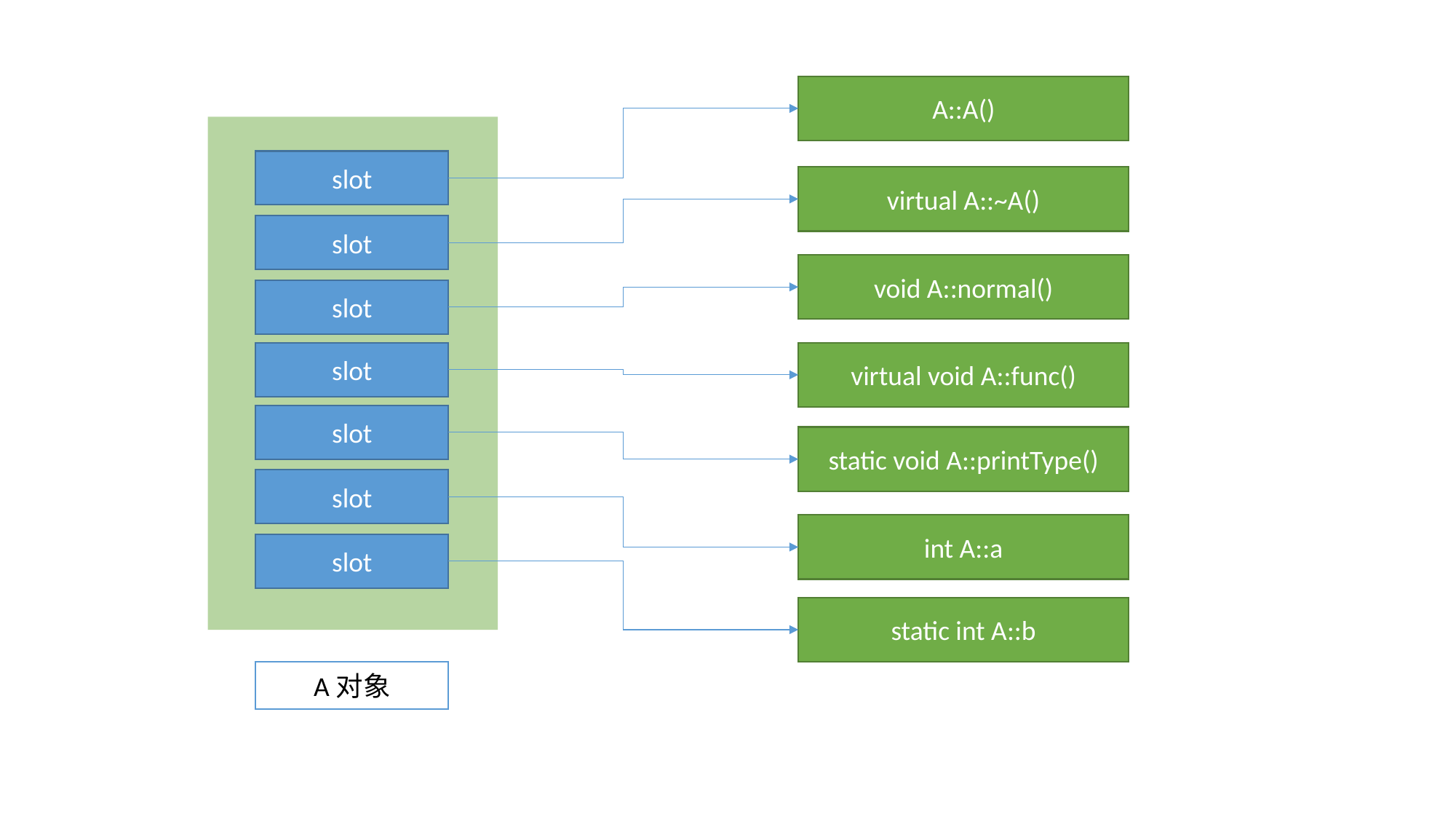

A::A()

slot
virtual A::~A()
slot
void A::normal()
slot
slot
virtual void A::func()
slot
static void A::printType()
slot
int A::a
slot
static int A::b
A对象